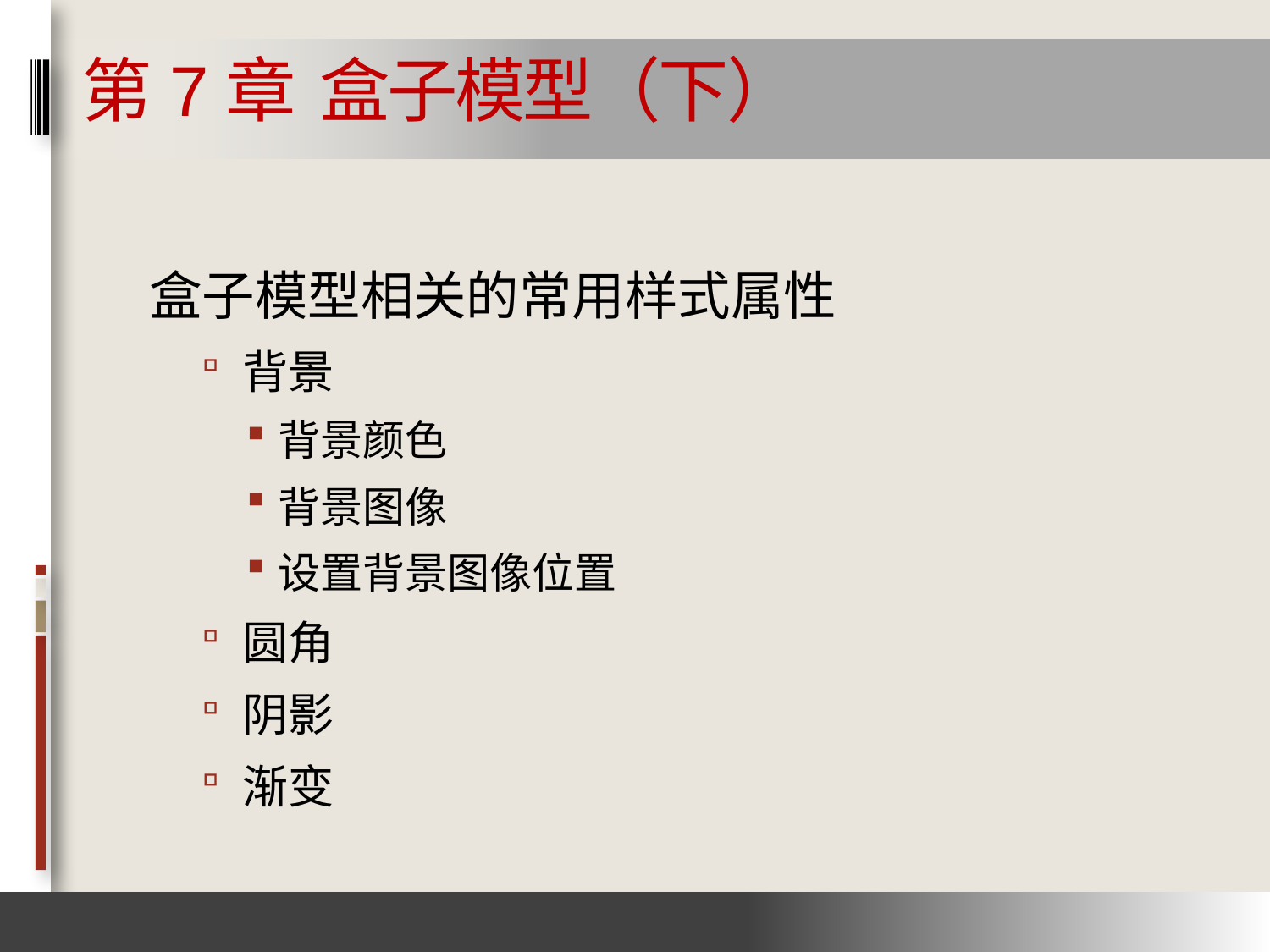

# 第7章  盒子模型（下）
盒子模型相关的常用样式属性
背景
背景颜色
背景图像
设置背景图像位置
圆角
阴影
渐变